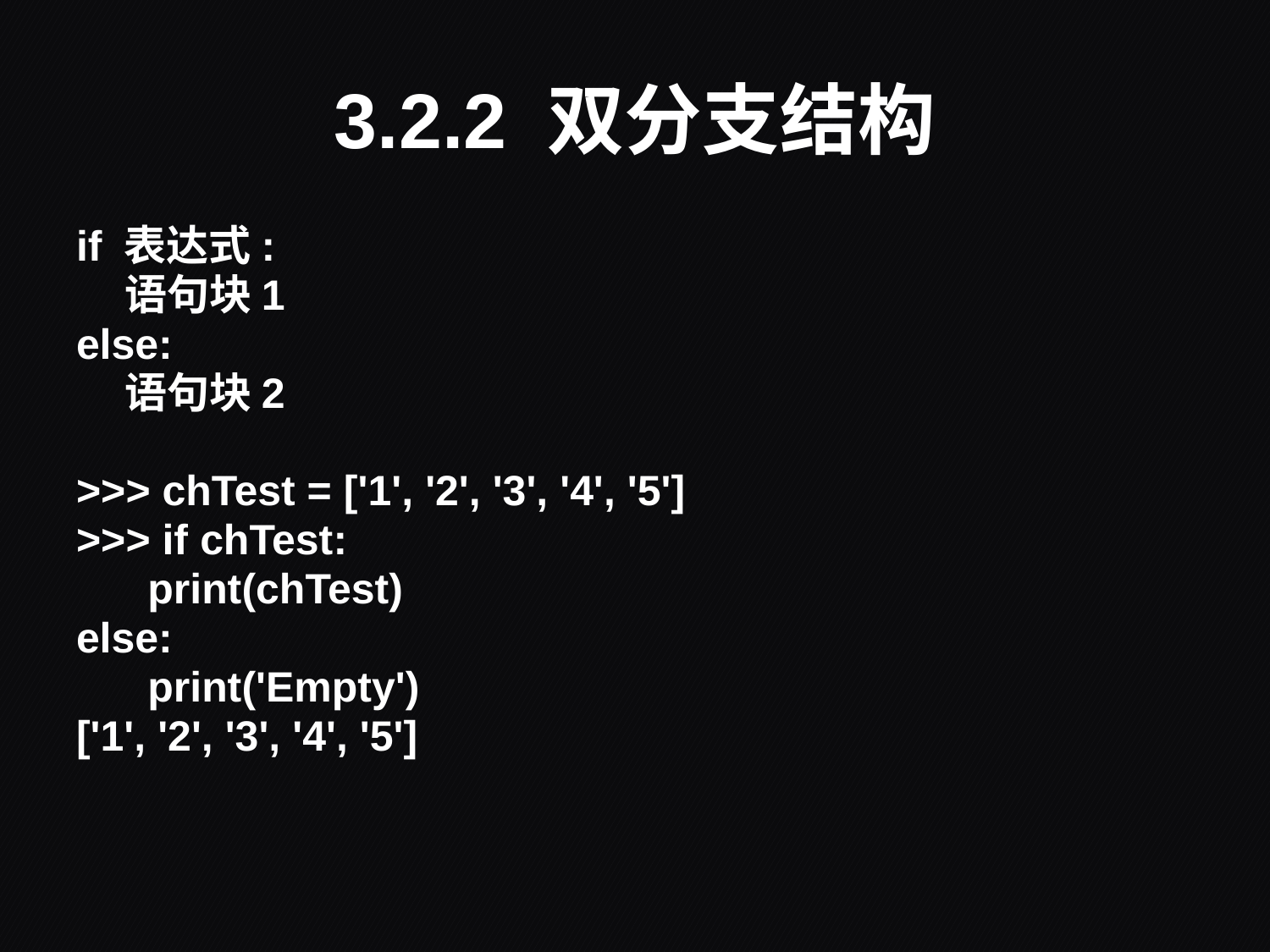

# 3.2.2 双分支结构
if 表达式:
    语句块1
else:
    语句块2

>>> chTest = ['1', '2', '3', '4', '5']
>>> if chTest:
	  print(chTest)
else:
	  print('Empty')
['1', '2', '3', '4', '5']